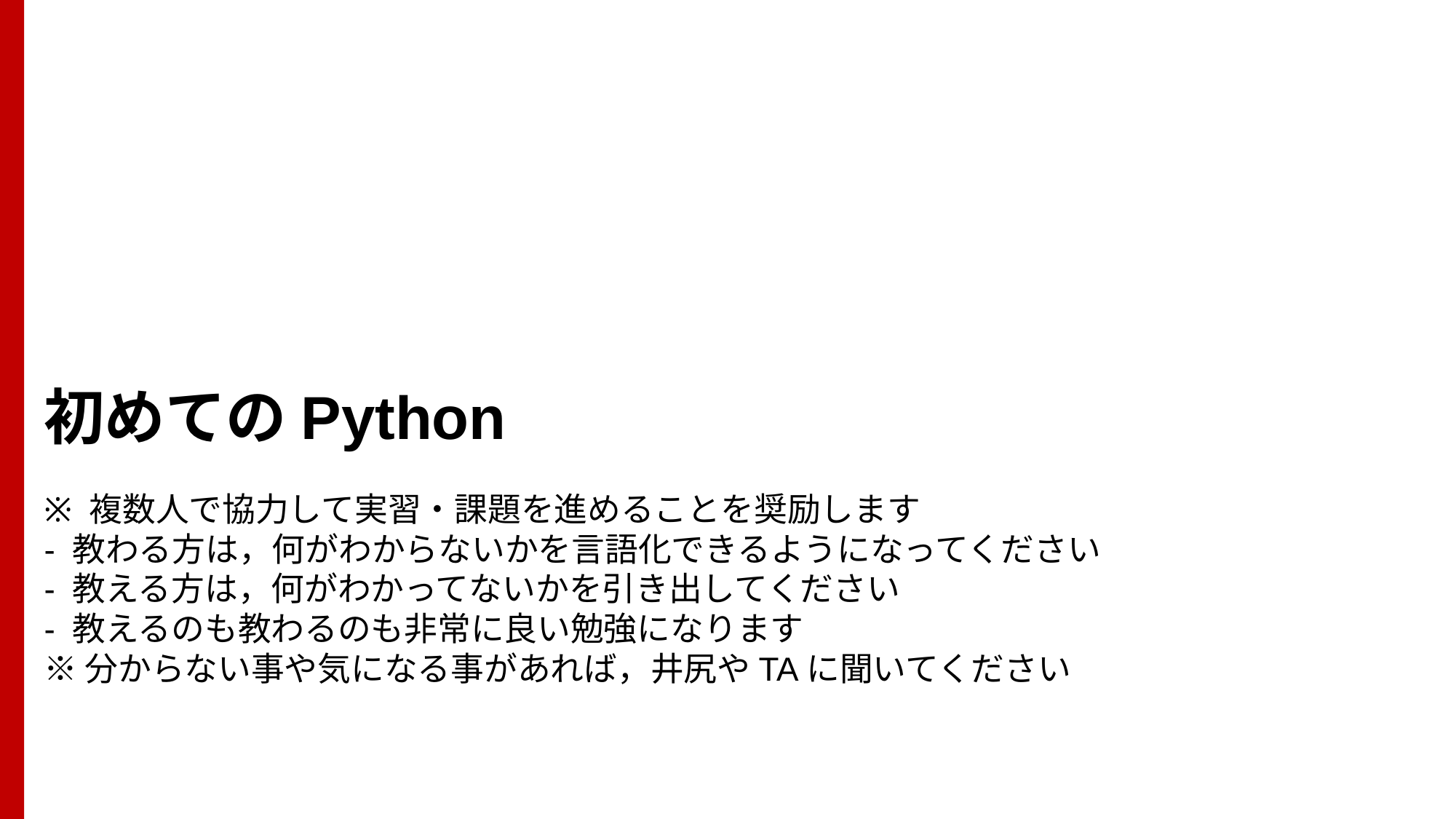

# 初めてのPython ※ 複数人で協力して実習・課題を進めることを奨励します - 教わる方は，何がわからないかを言語化できるようになってください - 教える方は，何がわかってないかを引き出してください - 教えるのも教わるのも非常に良い勉強になります ※ 分からない事や気になる事があれば，井尻やTAに聞いてください